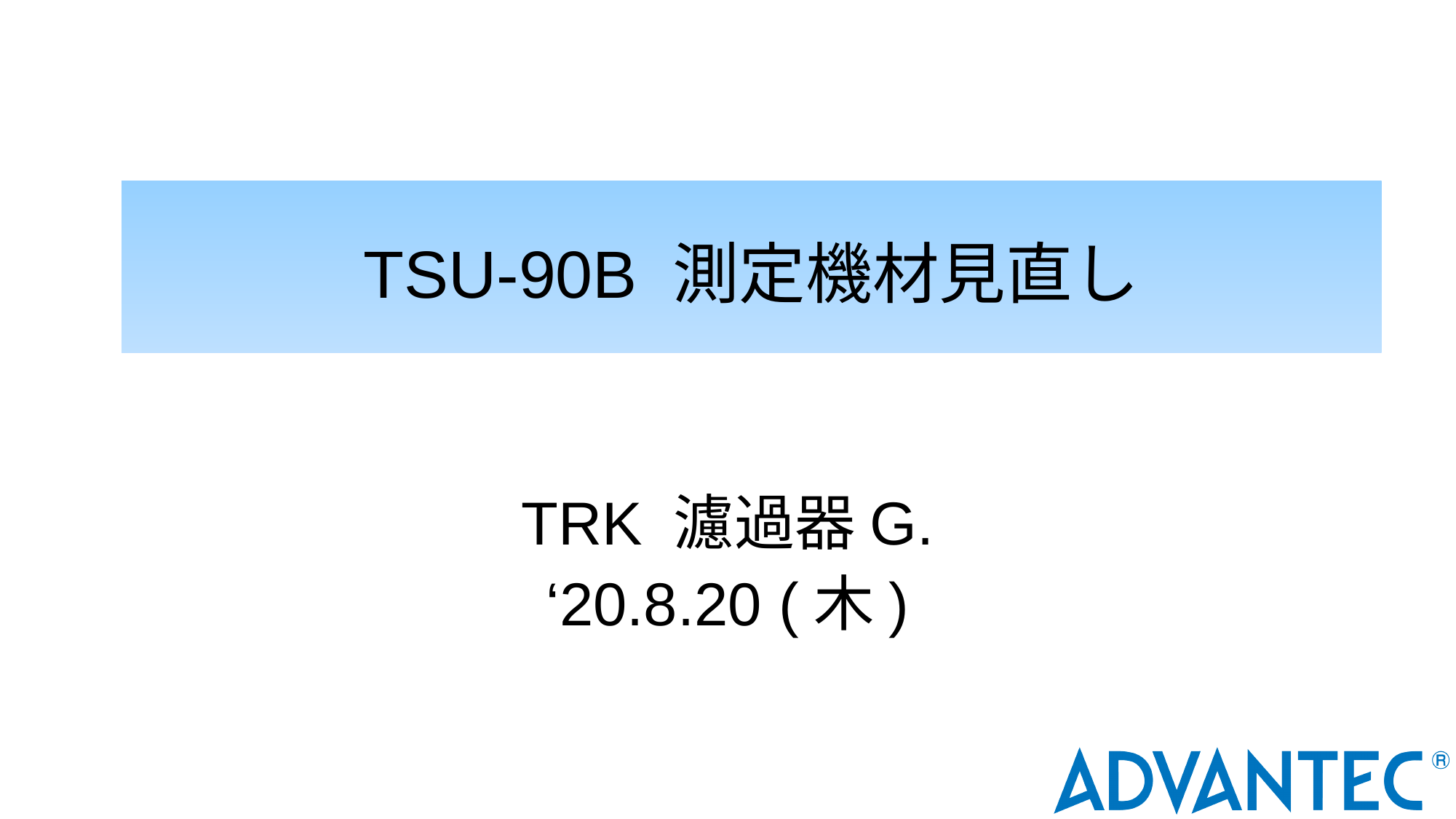

# TSU-90B 測定機材見直し

TRK 濾過器G.
‘20.8.20 (木)